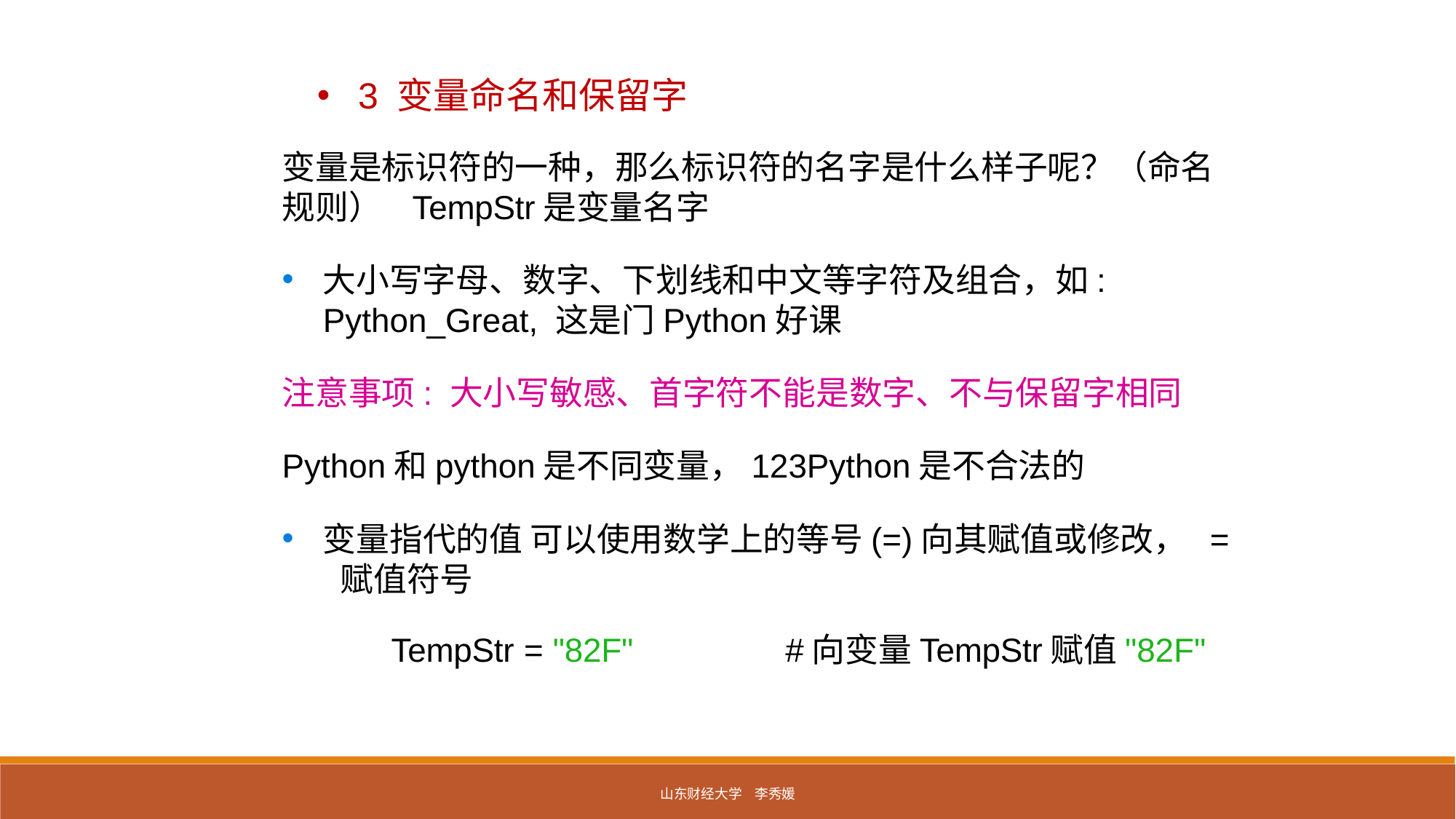

3 变量命名和保留字
变量是标识符的一种，那么标识符的名字是什么样子呢？（命名规则）   TempStr是变量名字
大小写字母、数字、下划线和中文等字符及组合，如: Python_Great, 这是门Python好课
注意事项: 大小写敏感、首字符不能是数字、不与保留字相同
Python和python是不同变量，123Python是不合法的
变量指代的值 可以使用数学上的等号(=)向其赋值或修改，  =  赋值符号
TempStr = "82F"	#向变量TempStr赋值"82F"
山东财经大学   李秀媛